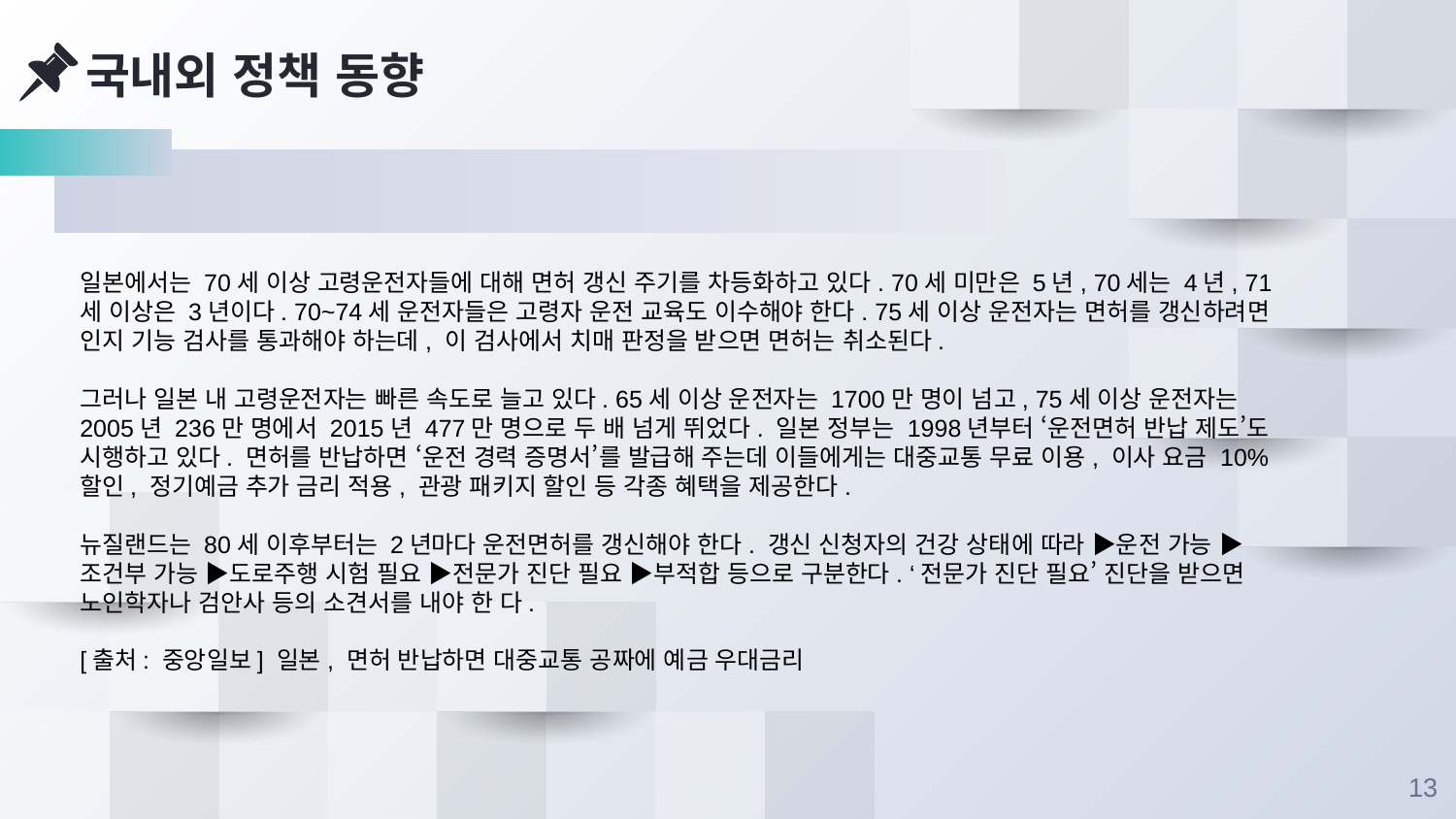

국내외 정책 동향

일본에서는 70세 이상 고령운전자들에 대해 면허 갱신 주기를 차등화하고 있다. 70세 미만은 5년, 70세는 4년, 71세 이상은 3년이다. 70~74세 운전자들은 고령자 운전 교육도 이수해야 한다. 75세 이상 운전자는 면허를 갱신하려면 인지 기능 검사를 통과해야 하는데, 이 검사에서 치매 판정을 받으면 면허는 취소된다.
 
그러나 일본 내 고령운전자는 빠른 속도로 늘고 있다. 65세 이상 운전자는 1700만 명이 넘고, 75세 이상 운전자는 2005년 236만 명에서 2015년 477만 명으로 두 배 넘게 뛰었다. 일본 정부는 1998년부터 ‘운전면허 반납 제도’도 시행하고 있다. 면허를 반납하면 ‘운전 경력 증명서’를 발급해 주는데 이들에게는 대중교통 무료 이용, 이사 요금 10% 할인, 정기예금 추가 금리 적용, 관광 패키지 할인 등 각종 혜택을 제공한다.
 
뉴질랜드는 80세 이후부터는 2년마다 운전면허를 갱신해야 한다. 갱신 신청자의 건강 상태에 따라 ▶운전 가능 ▶조건부 가능 ▶도로주행 시험 필요 ▶전문가 진단 필요 ▶부적합 등으로 구분한다. ‘전문가 진단 필요’ 진단을 받으면 노인학자나 검안사 등의 소견서를 내야 한 다. 
[출처: 중앙일보] 일본, 면허 반납하면 대중교통 공짜에 예금 우대금리
13